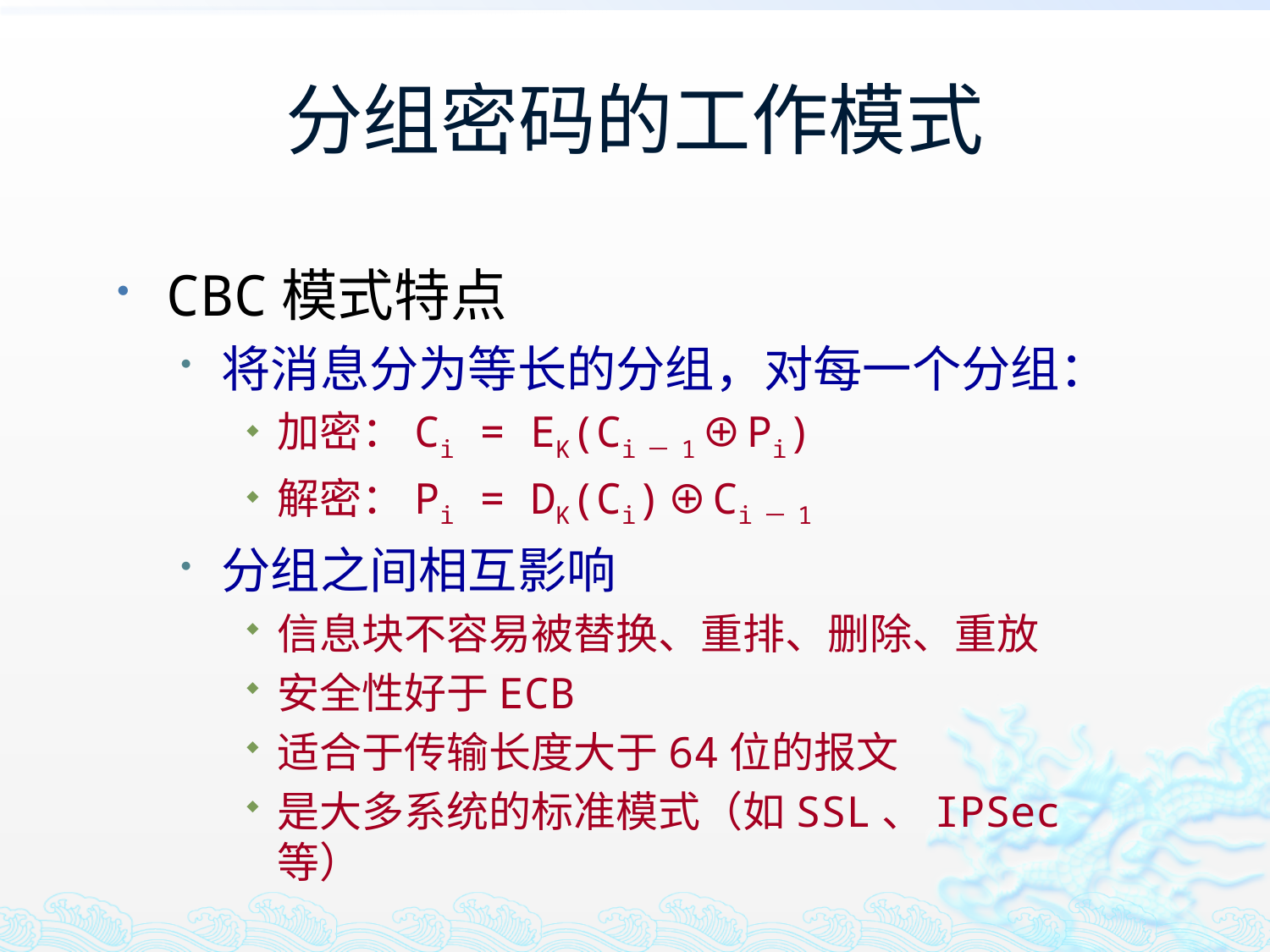

# 分组密码的工作模式
CBC模式特点
将消息分为等长的分组，对每一个分组：
加密：Ci = EK(Ci－1⊕Pi)
解密：Pi = DK(Ci)⊕Ci－1
分组之间相互影响
信息块不容易被替换、重排、删除、重放
安全性好于ECB
适合于传输长度大于64位的报文
是大多系统的标准模式（如SSL、IPSec等）